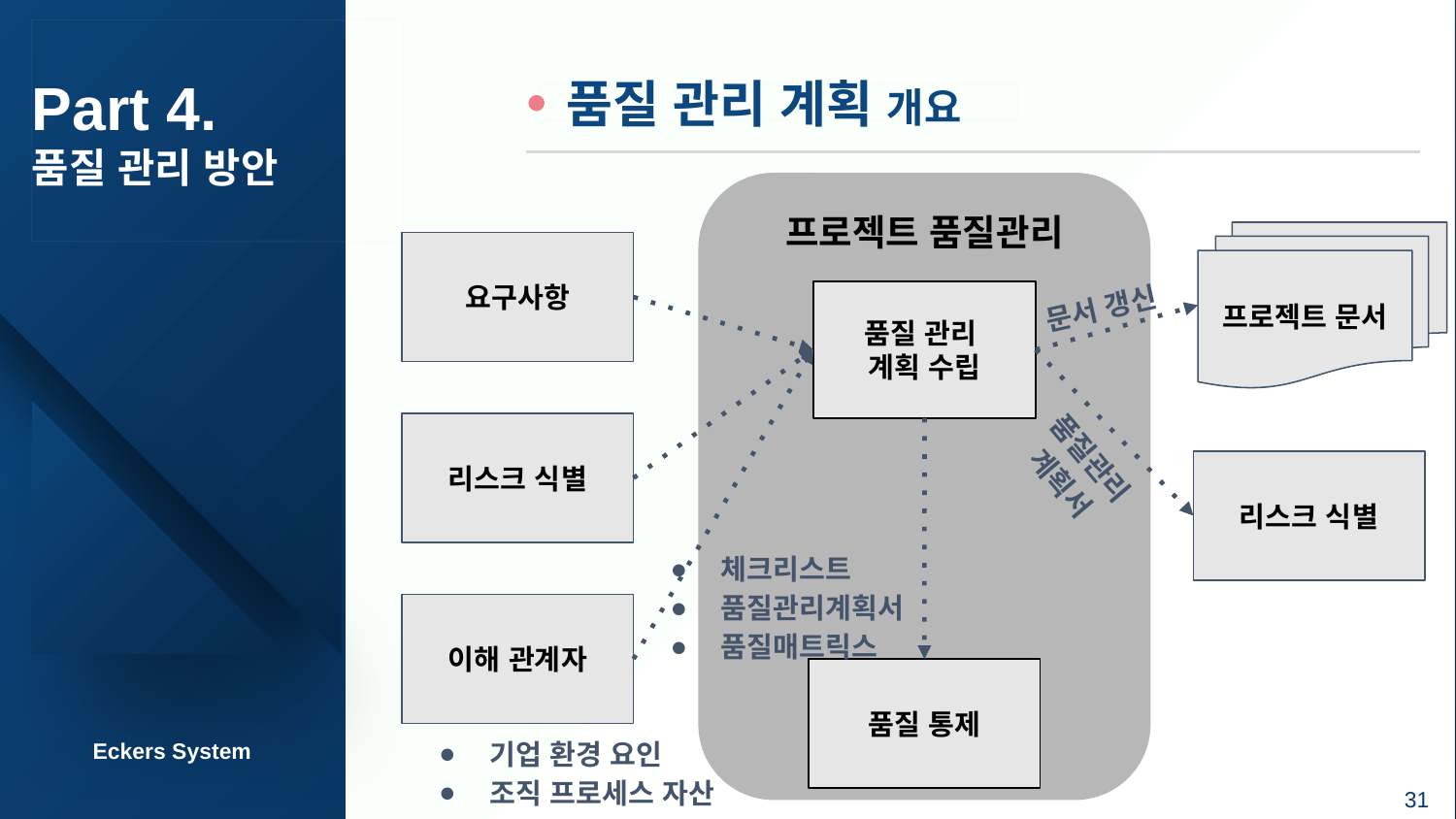

# Part 4.
품질 관리 방안
 품질 관리 계획 개요

프로젝트 품질관리

프로젝트 문서
요구사항
문서 갱신
품질 관리
계획 수립
리스크 식별
품질관리 계획서
리스크 식별
체크리스트
품질관리계획서
품질매트릭스
이해 관계자
품질 통제
Eckers System
기업 환경 요인
조직 프로세스 자산
31